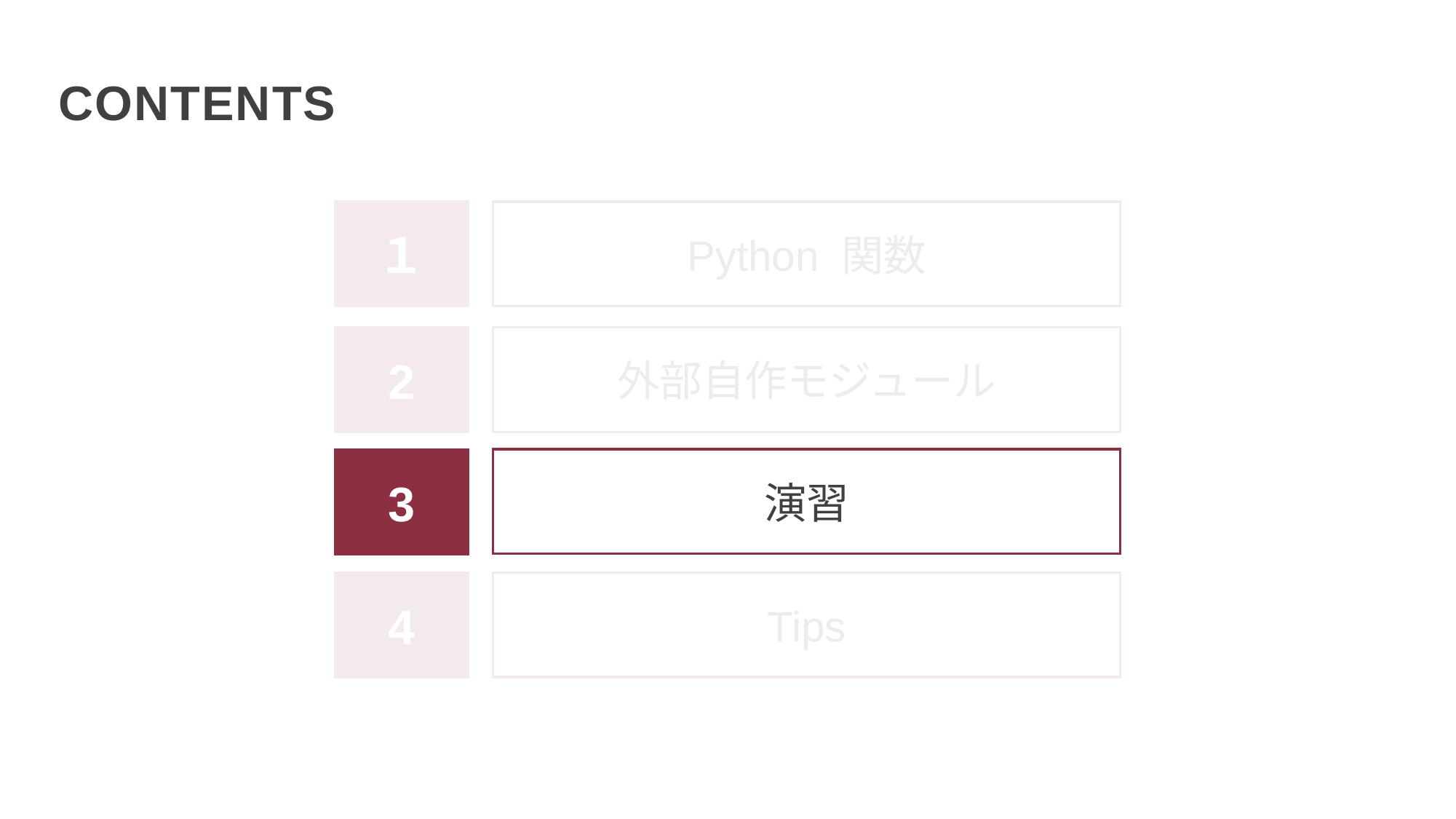

# CONTENTS

１
Python 関数
2
外部自作モジュール
演習
3
Tips
4